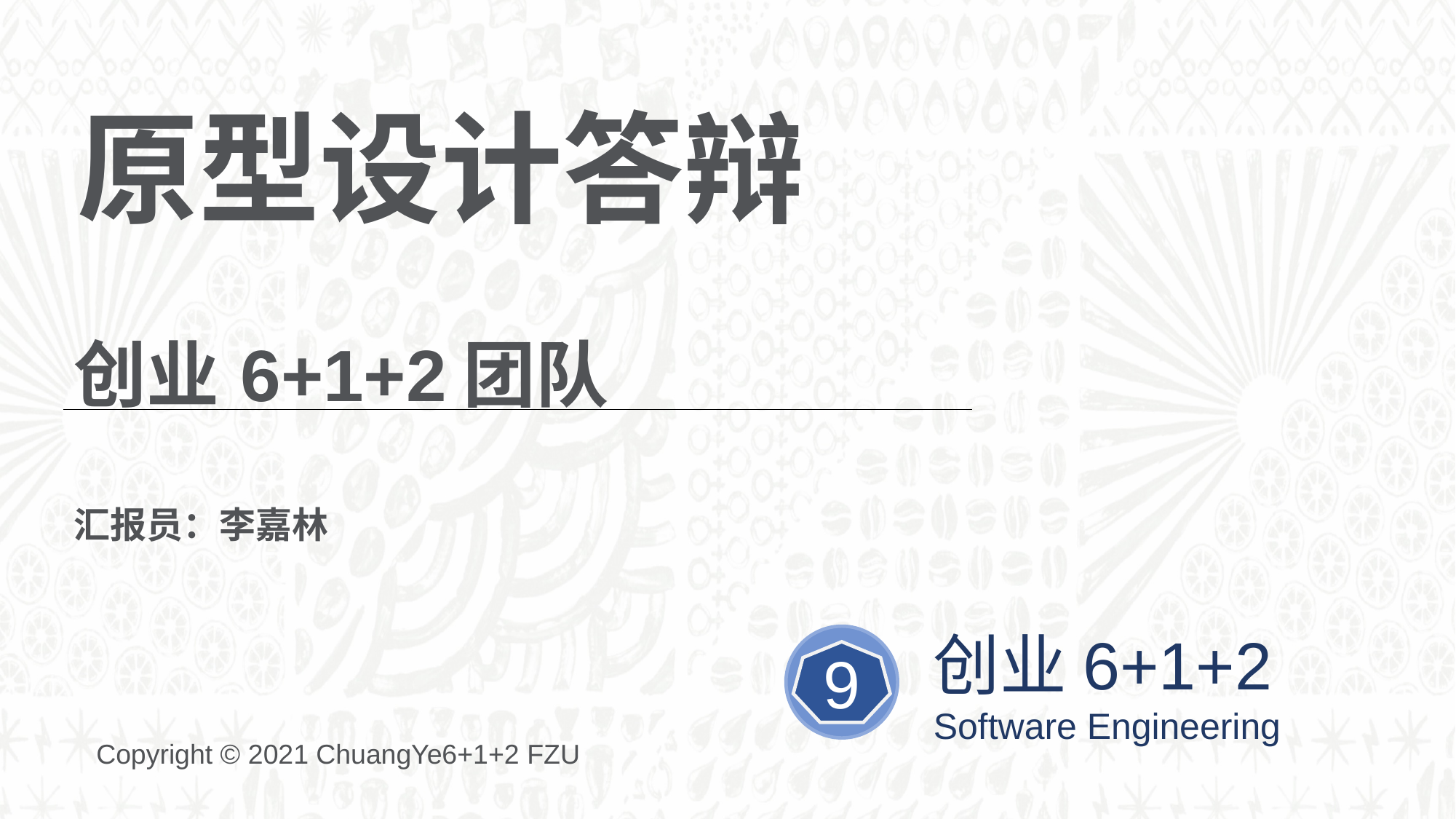

原型设计答辩
| 创业6+1+2团队 |
| --- |
| 汇报员：李嘉林 |